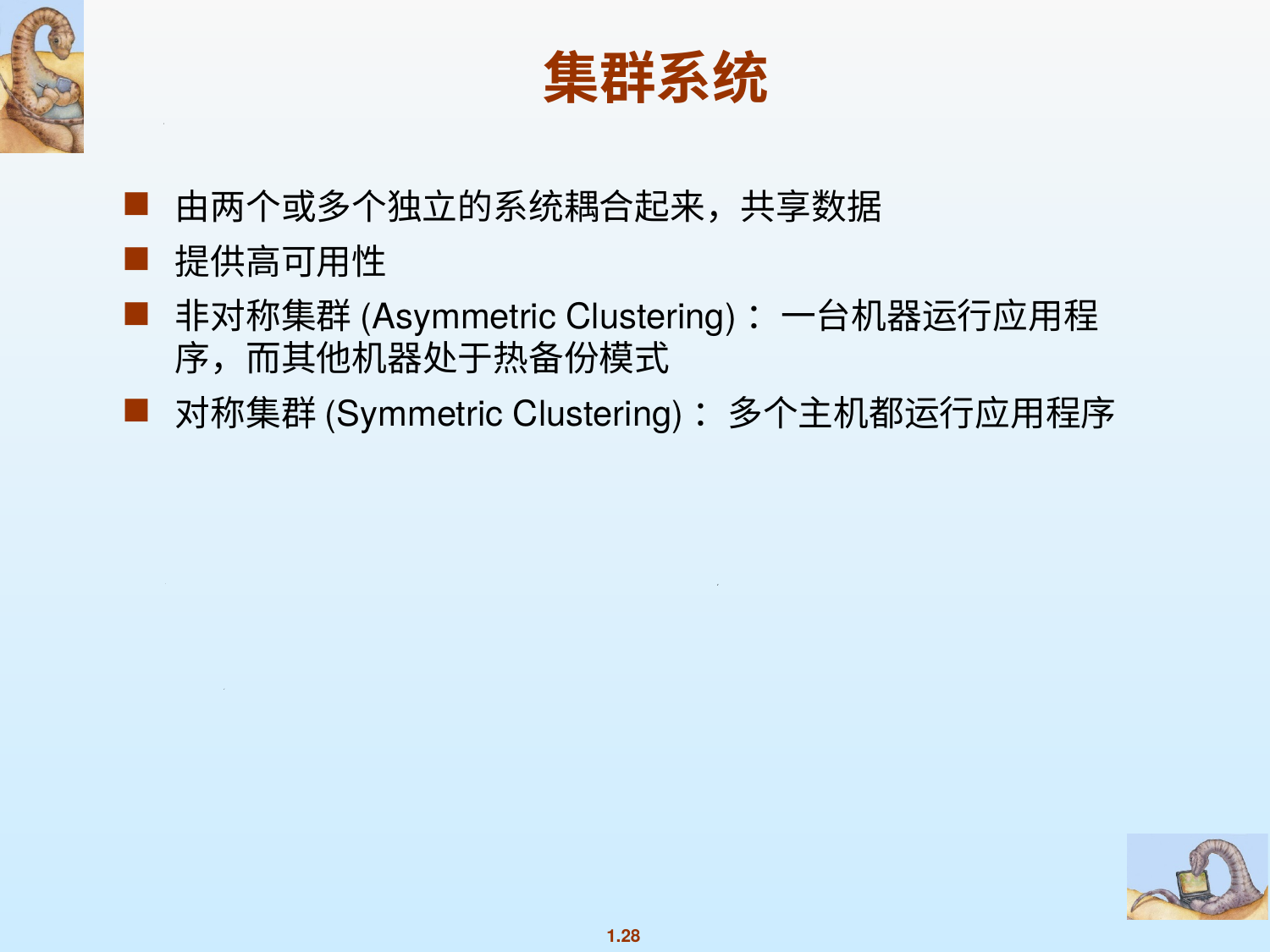

# 集群系统
由两个或多个独立的系统耦合起来，共享数据
提供高可用性
非对称集群(Asymmetric Clustering)：一台机器运行应用程序，而其他机器处于热备份模式
对称集群(Symmetric Clustering)：多个主机都运行应用程序